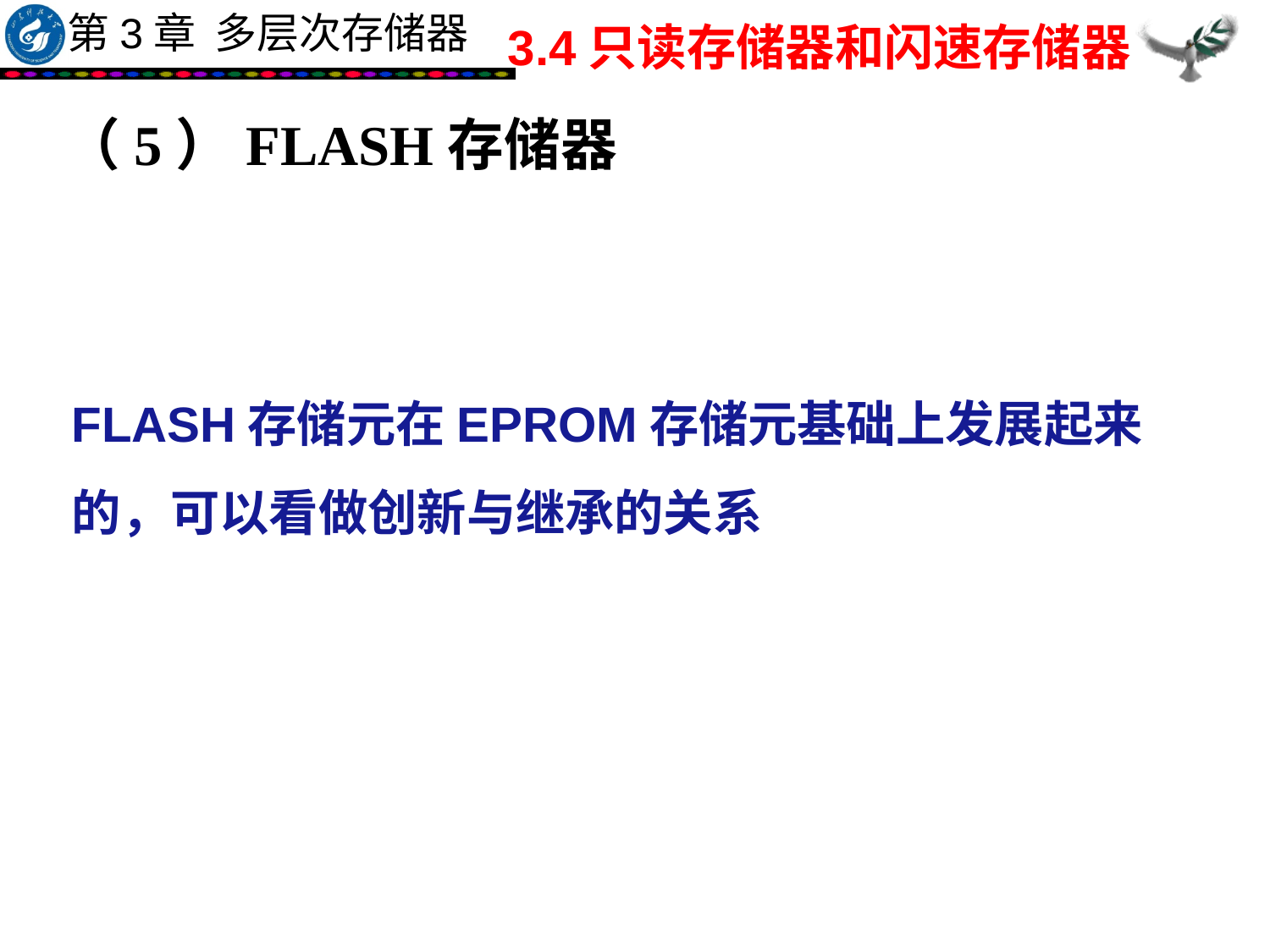

3.4只读存储器和闪速存储器
（5）FLASH存储器
FLASH存储元在EPROM存储元基础上发展起来的，可以看做创新与继承的关系